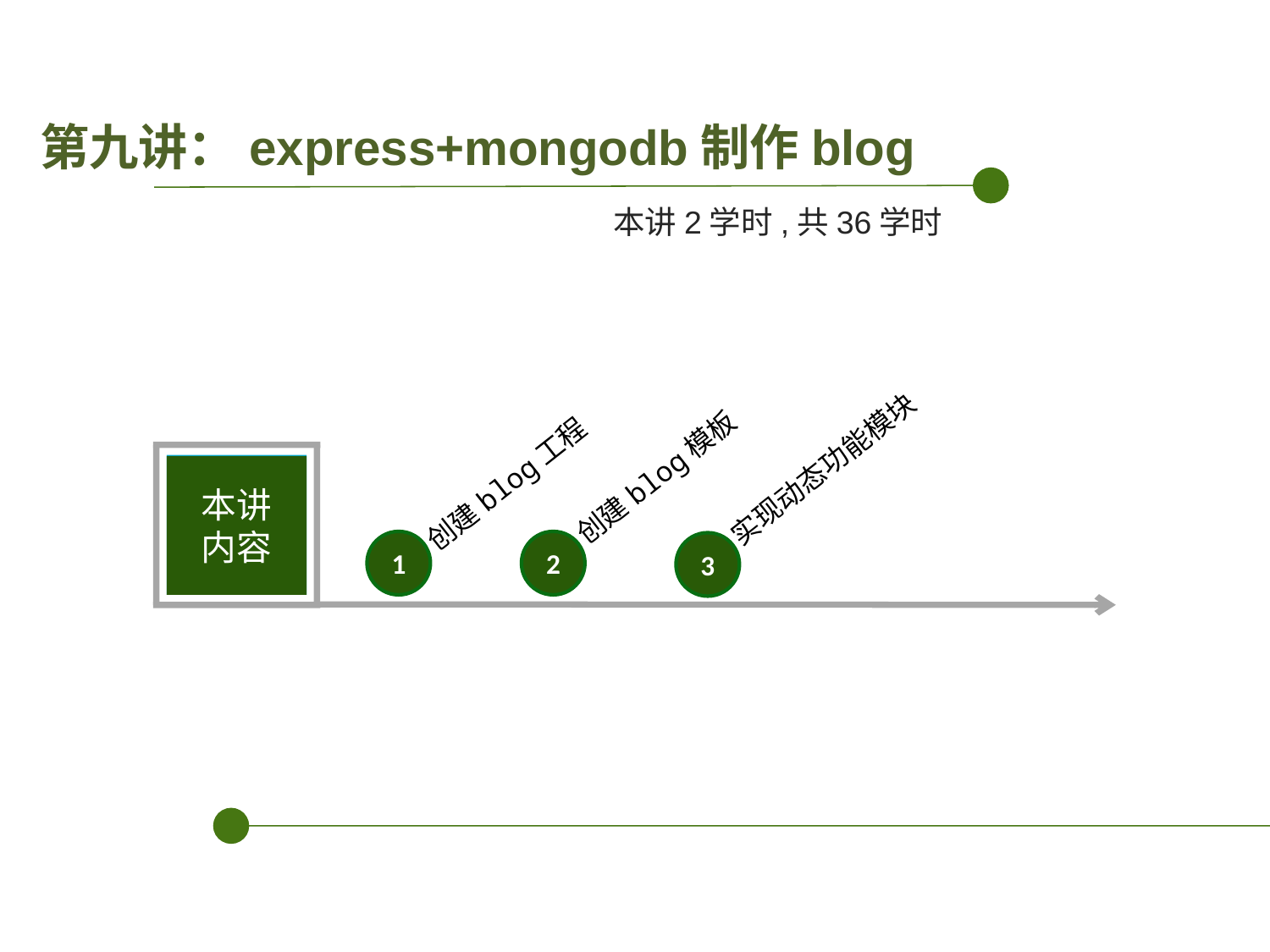

第九讲：express+mongodb制作blog

本讲2学时,共36学时

创建blog工程
1
实现动态功能模块
3
创建blog模板
2

培训机构
本讲
内容